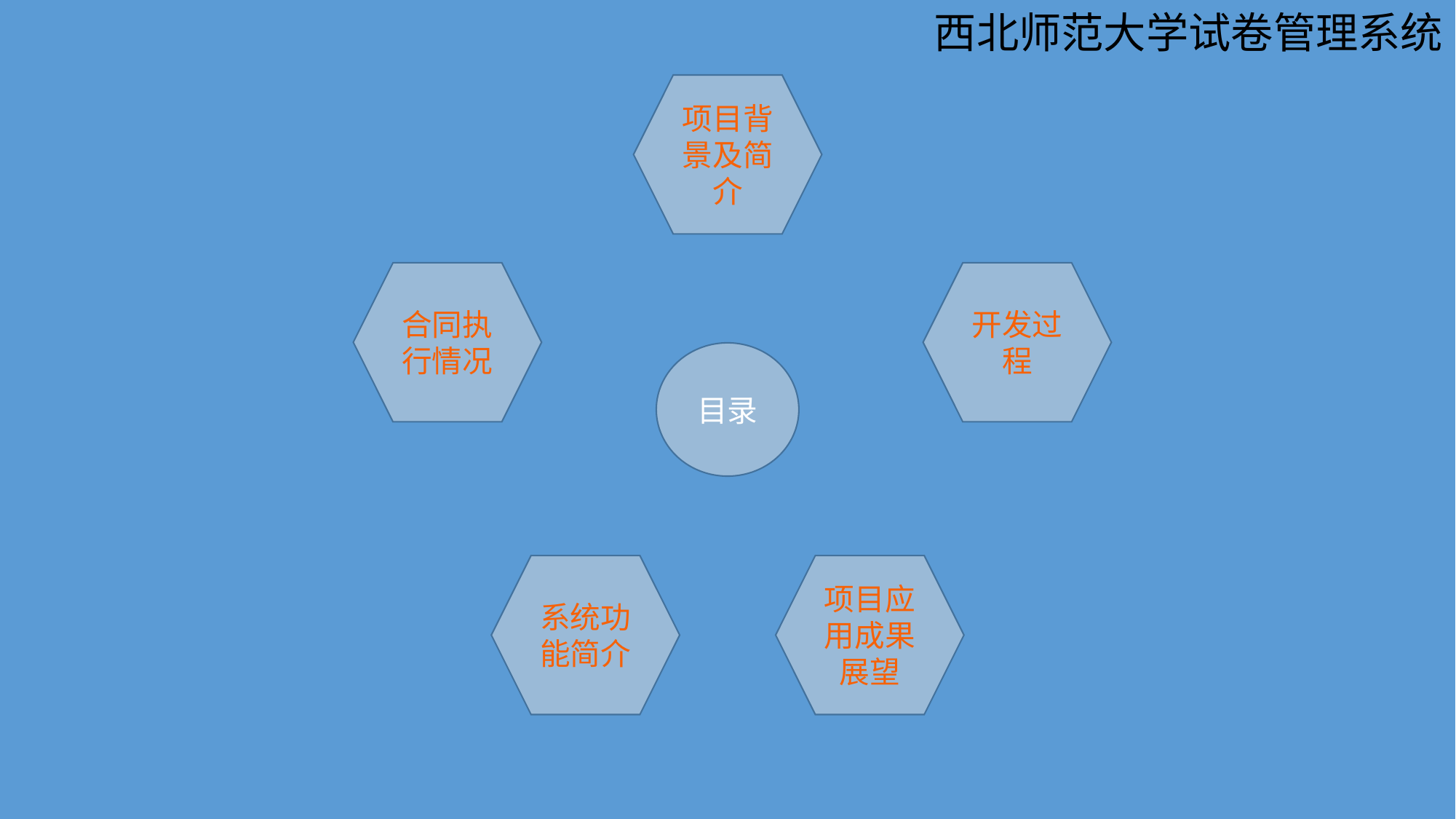

项目背景及简介
合同执行情况
开发过程
目录
系统功能简介
项目应用成果展望